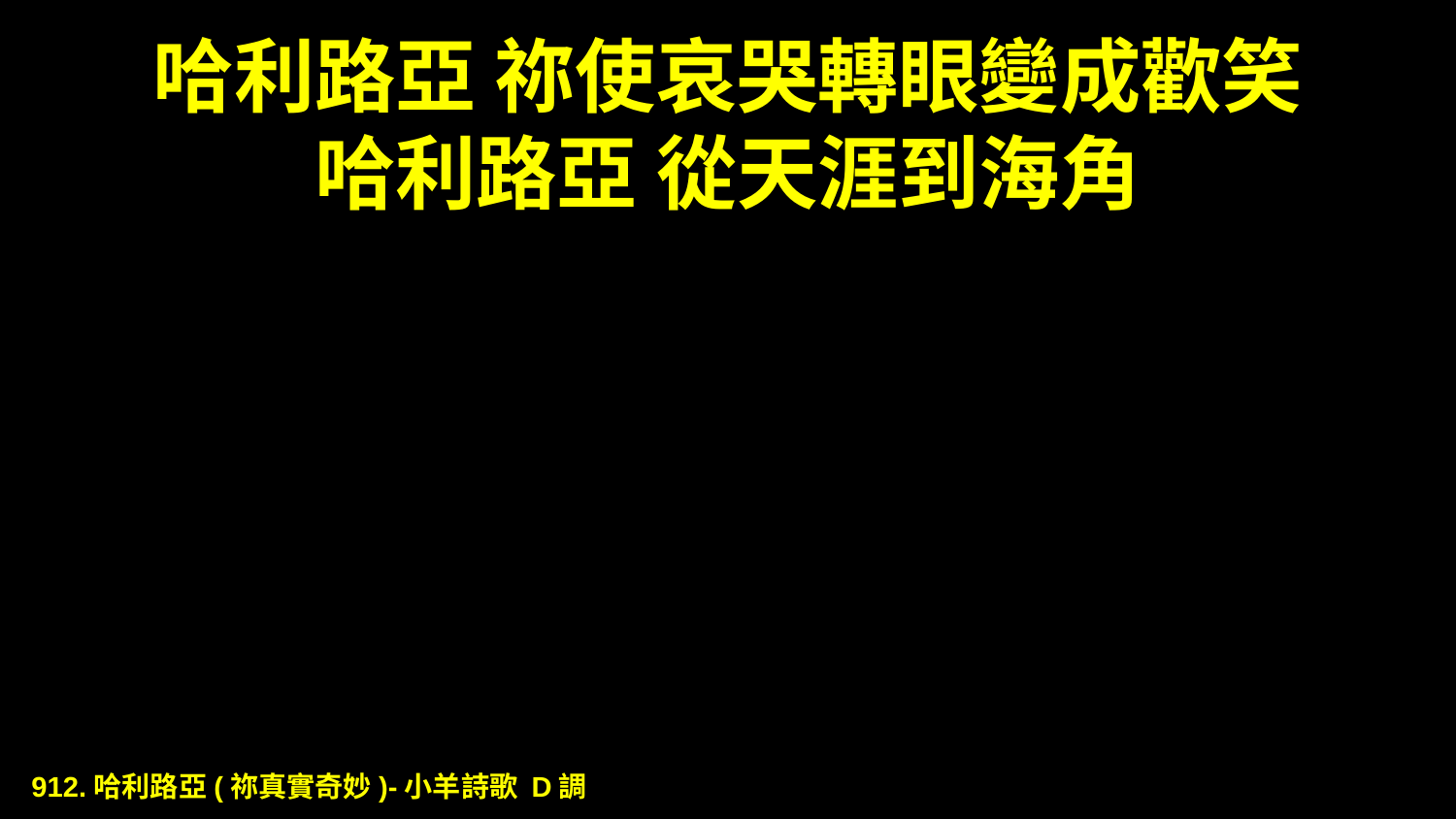

# 哈利路亞 祢使哀哭轉眼變成歡笑 哈利路亞 從天涯到海角
912.哈利路亞(祢真實奇妙)-小羊詩歌 D調